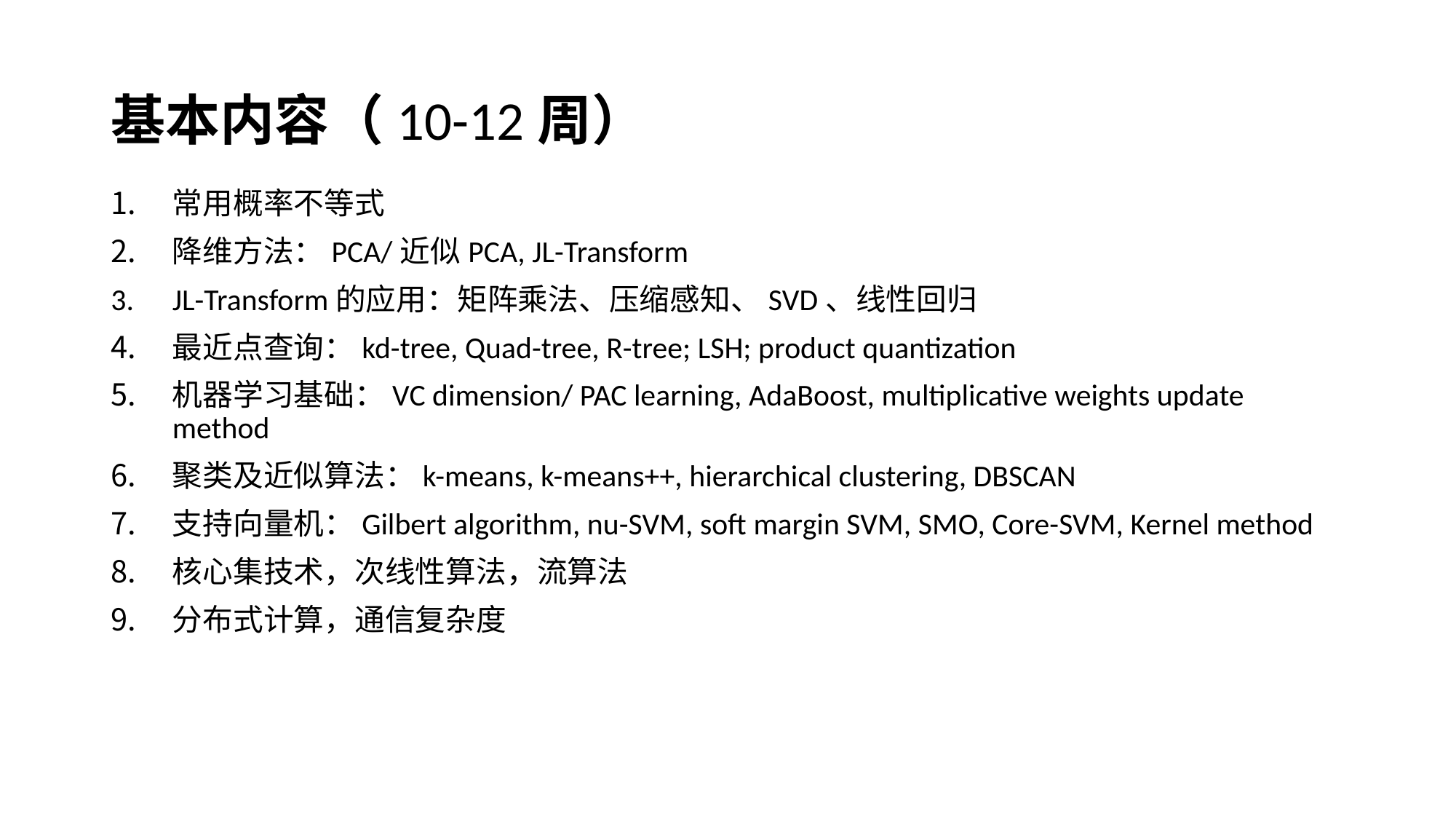

# 基本内容（10-12周）
常用概率不等式
降维方法：PCA/近似PCA, JL-Transform
JL-Transform的应用：矩阵乘法、压缩感知、SVD、线性回归
最近点查询：kd-tree, Quad-tree, R-tree; LSH; product quantization
机器学习基础：VC dimension/ PAC learning, AdaBoost, multiplicative weights update method
聚类及近似算法：k-means, k-means++, hierarchical clustering, DBSCAN
支持向量机：Gilbert algorithm, nu-SVM, soft margin SVM, SMO, Core-SVM, Kernel method
核心集技术，次线性算法，流算法
分布式计算，通信复杂度